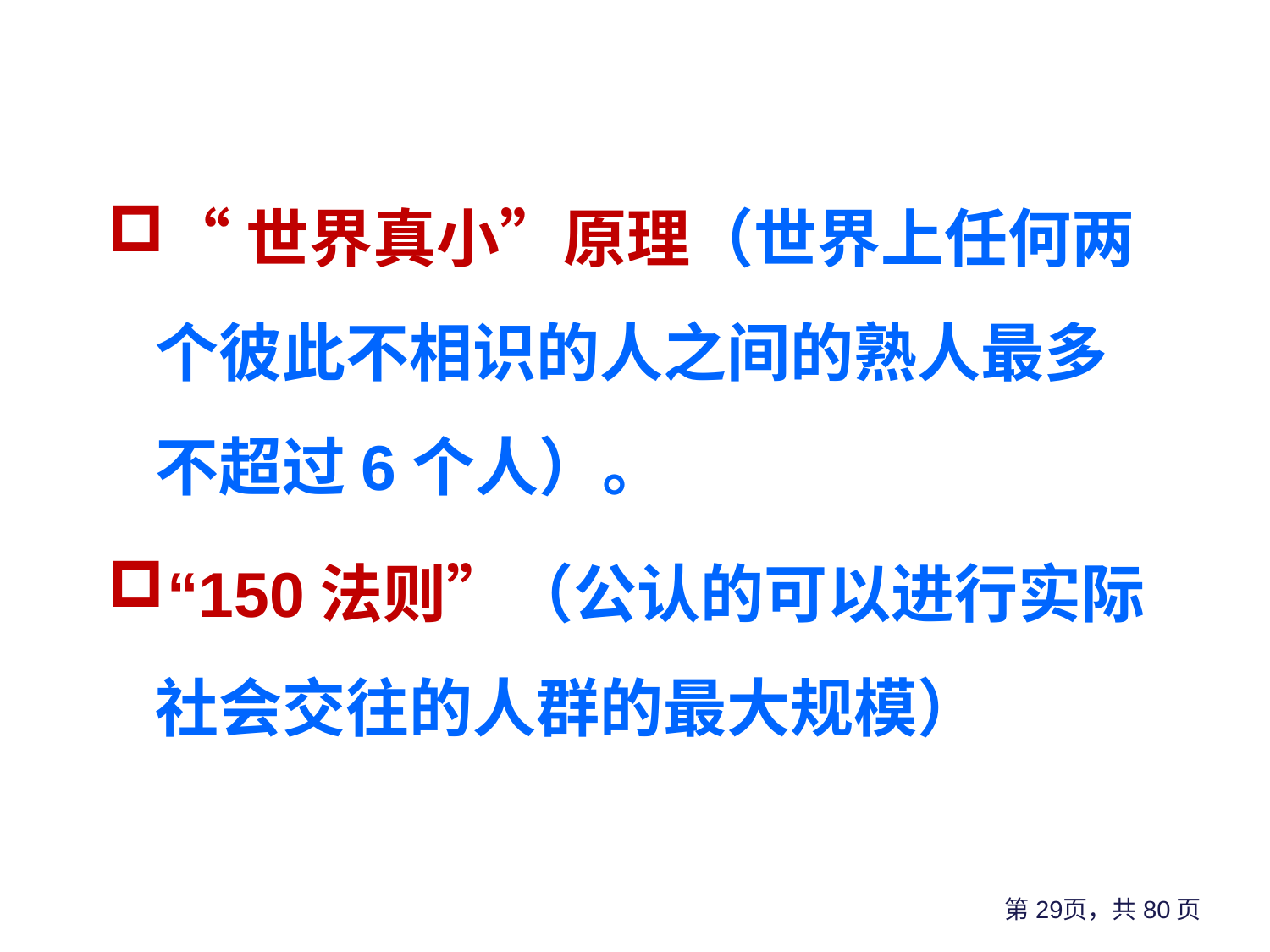

“世界真小”原理（世界上任何两个彼此不相识的人之间的熟人最多不超过6个人）。
“150法则”（公认的可以进行实际社会交往的人群的最大规模）
第29页，共80页